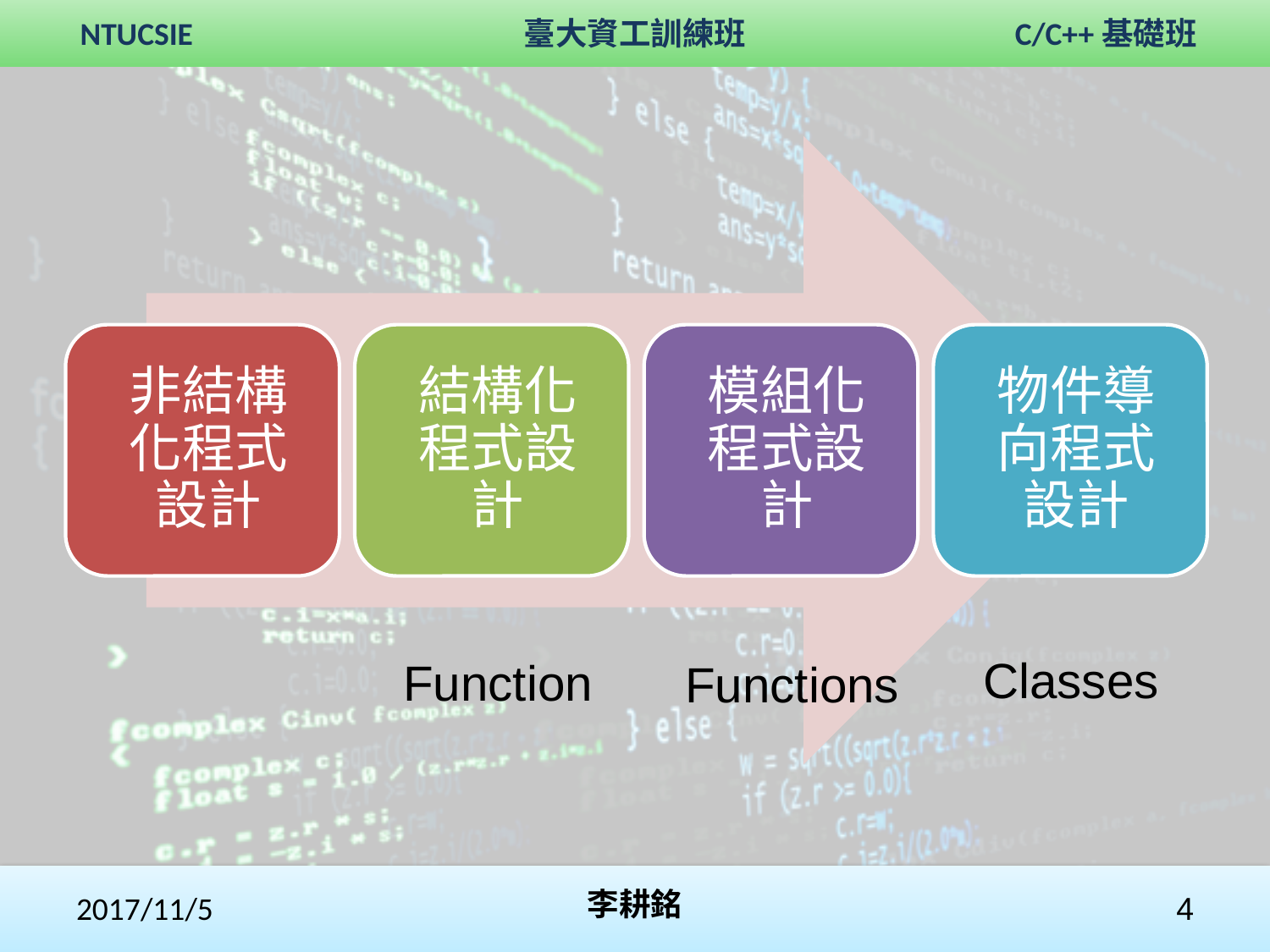

#
非結構化程式設計
結構化程式設計
模組化程式設計
物件導向程式設計
Classes
Function
Functions
2017/11/5
李耕銘
4